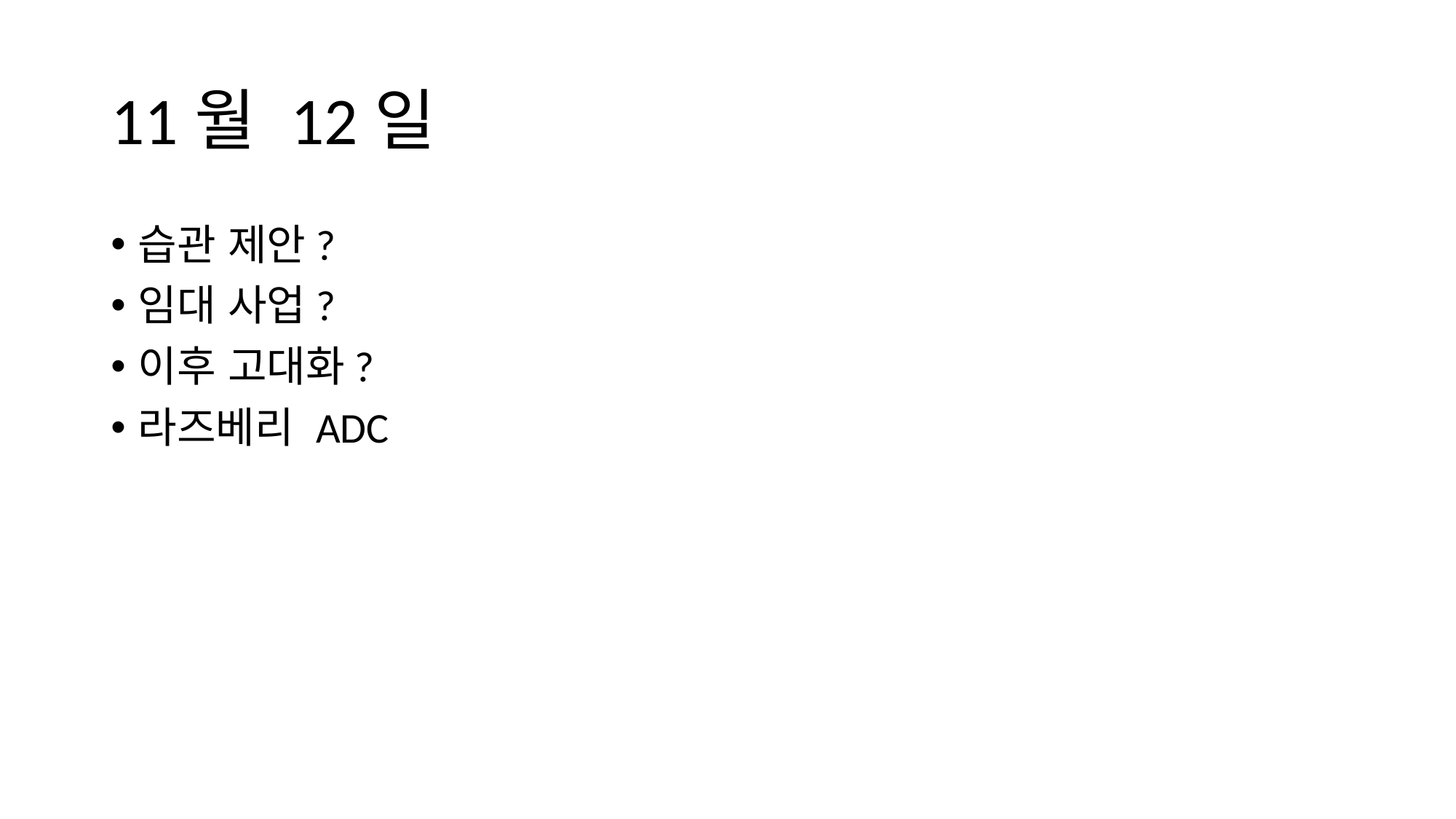

# 11월 12일
습관 제안?
임대 사업?
이후 고대화?
라즈베리 ADC